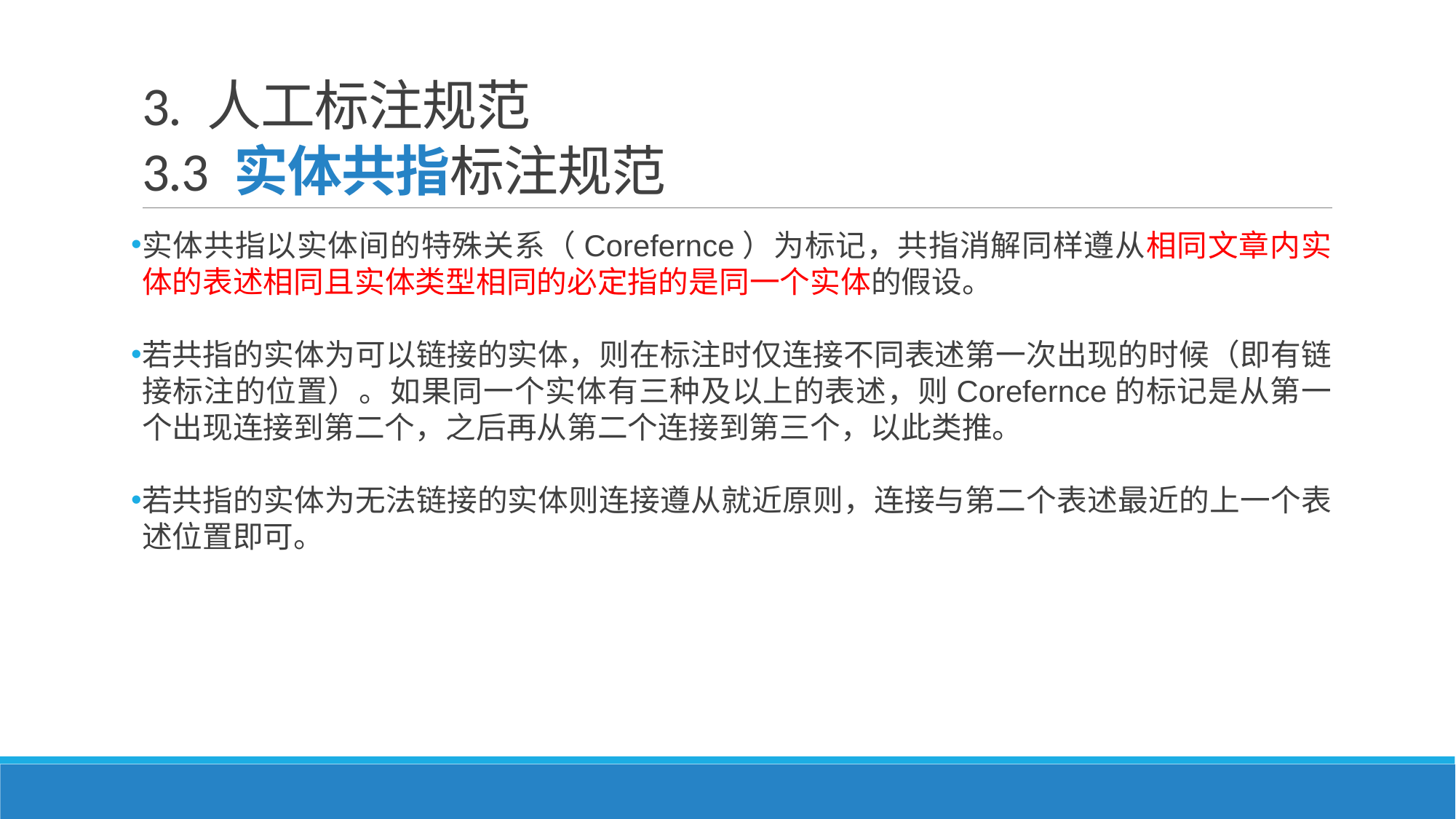

# 3. 人工标注规范 3.3 实体共指标注规范
实体共指以实体间的特殊关系（Corefernce）为标记，共指消解同样遵从相同文章内实体的表述相同且实体类型相同的必定指的是同一个实体的假设。

若共指的实体为可以链接的实体，则在标注时仅连接不同表述第一次出现的时候（即有链接标注的位置）。如果同一个实体有三种及以上的表述，则Corefernce的标记是从第一个出现连接到第二个，之后再从第二个连接到第三个，以此类推。

若共指的实体为无法链接的实体则连接遵从就近原则，连接与第二个表述最近的上一个表述位置即可。